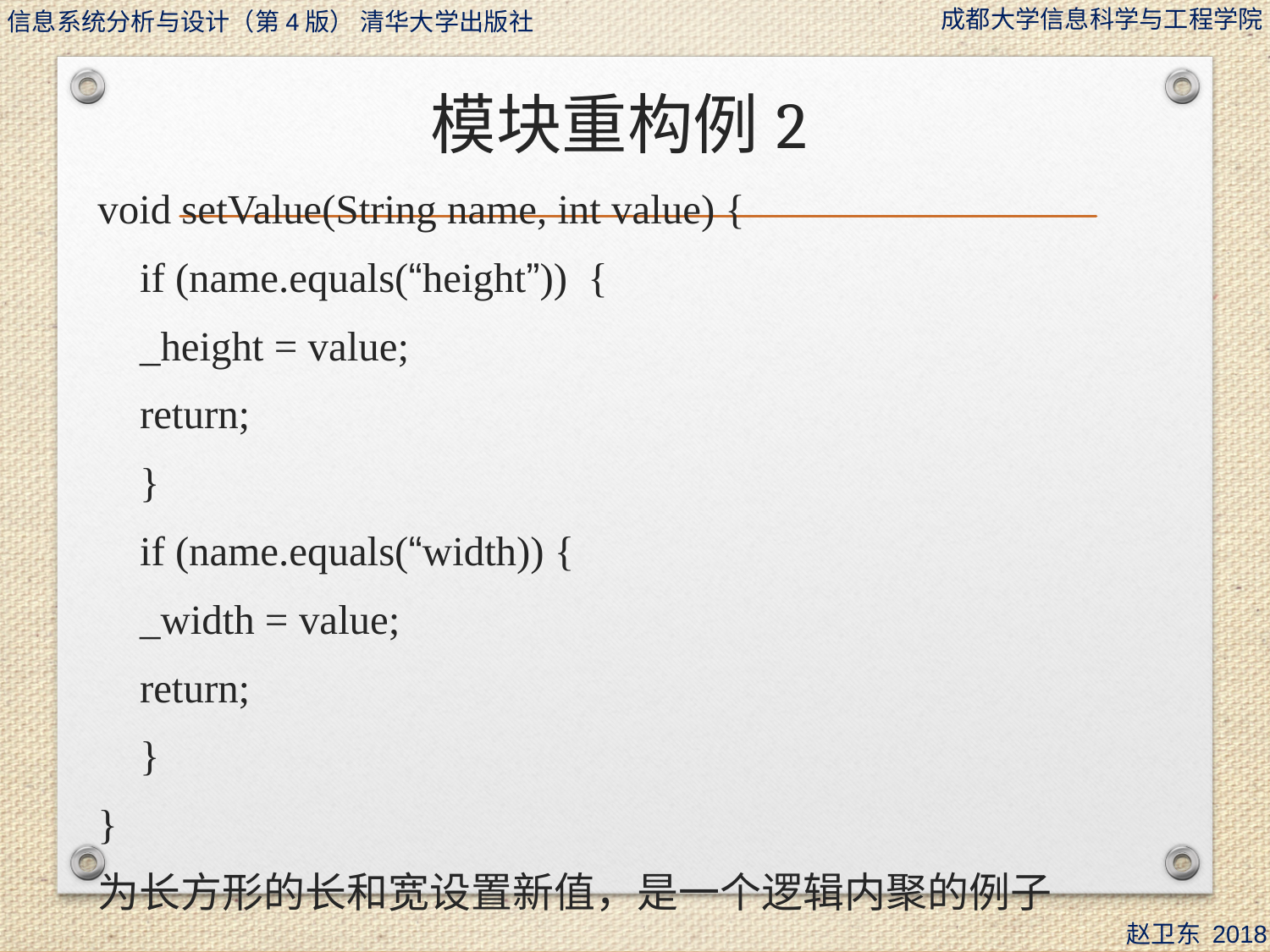

# 模块重构例2
void setValue(String name, int value) {
 	if (name.equals(“height”))  {
		_height = value;
		return;
	}
	if (name.equals(“width)) {
		_width = value;
		return;
	}
}
为长方形的长和宽设置新值，是一个逻辑内聚的例子